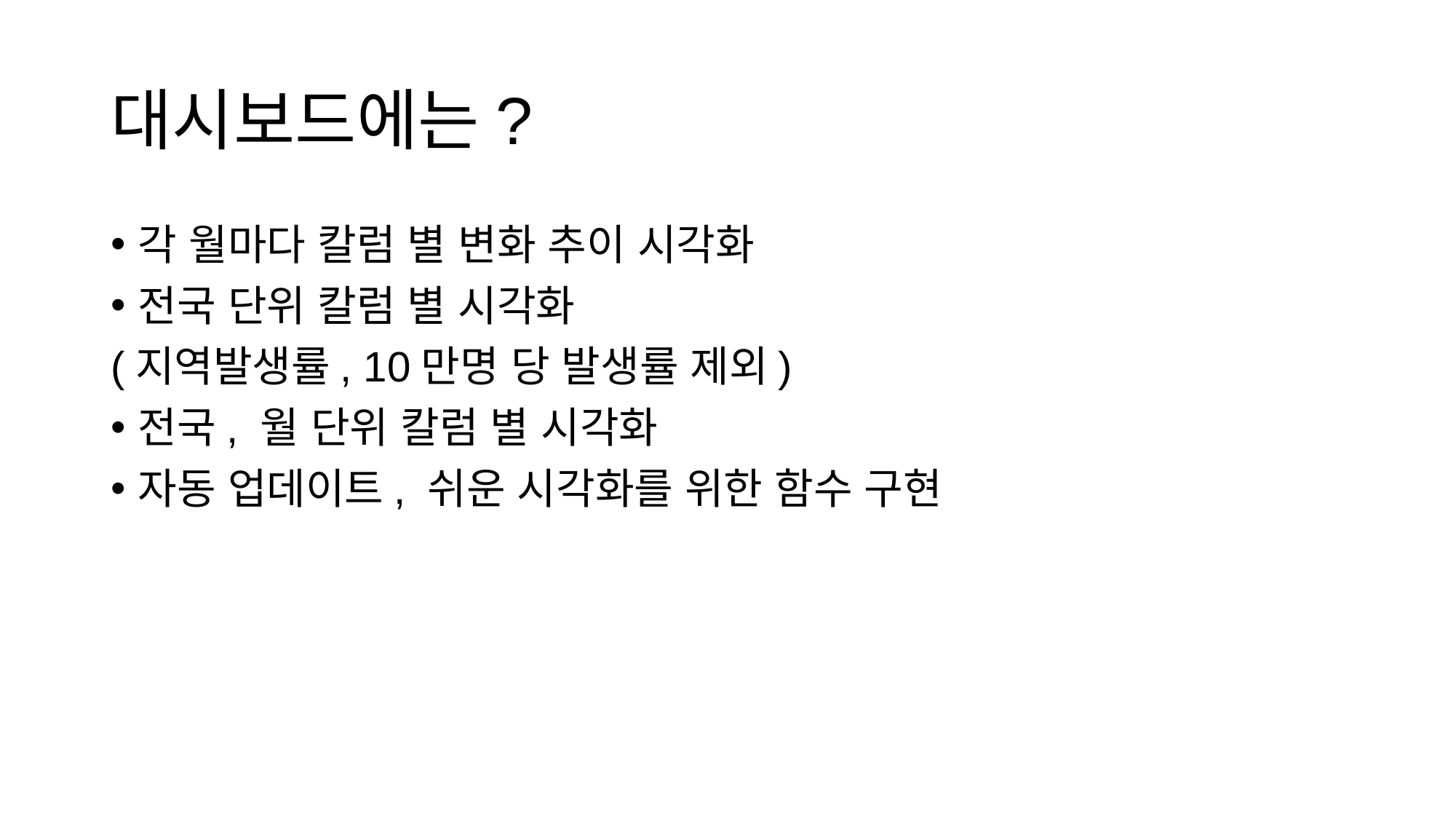

# 대시보드에는?
각 월마다 칼럼 별 변화 추이 시각화
전국 단위 칼럼 별 시각화
(지역발생률, 10만명 당 발생률 제외)
전국, 월 단위 칼럼 별 시각화
자동 업데이트, 쉬운 시각화를 위한 함수 구현